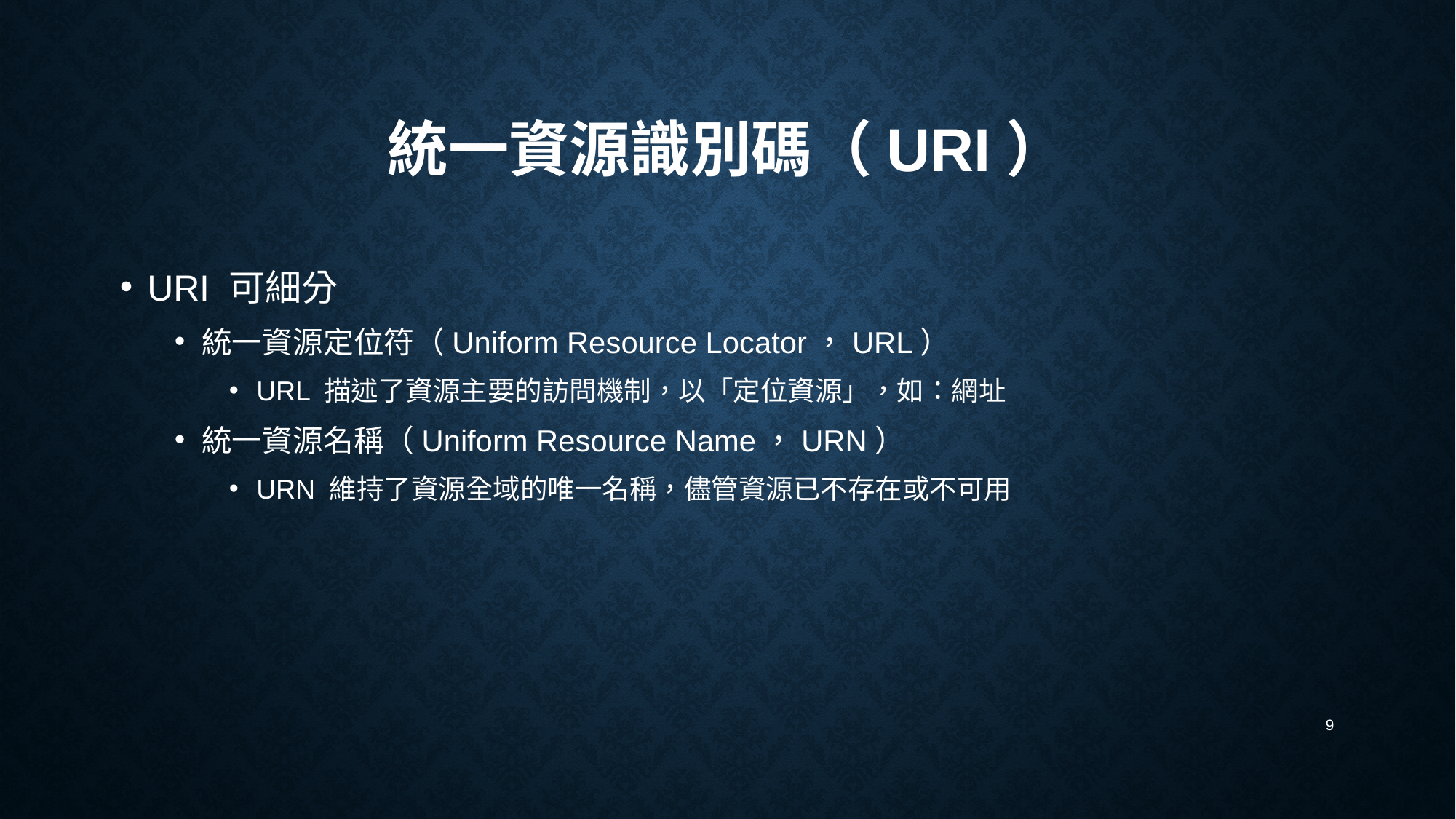

# 統一資源識別碼（URI）
URI 可細分
統一資源定位符（Uniform Resource Locator，URL）
URL 描述了資源主要的訪問機制，以「定位資源」，如：網址
統一資源名稱（Uniform Resource Name，URN）
URN 維持了資源全域的唯一名稱，儘管資源已不存在或不可用
9